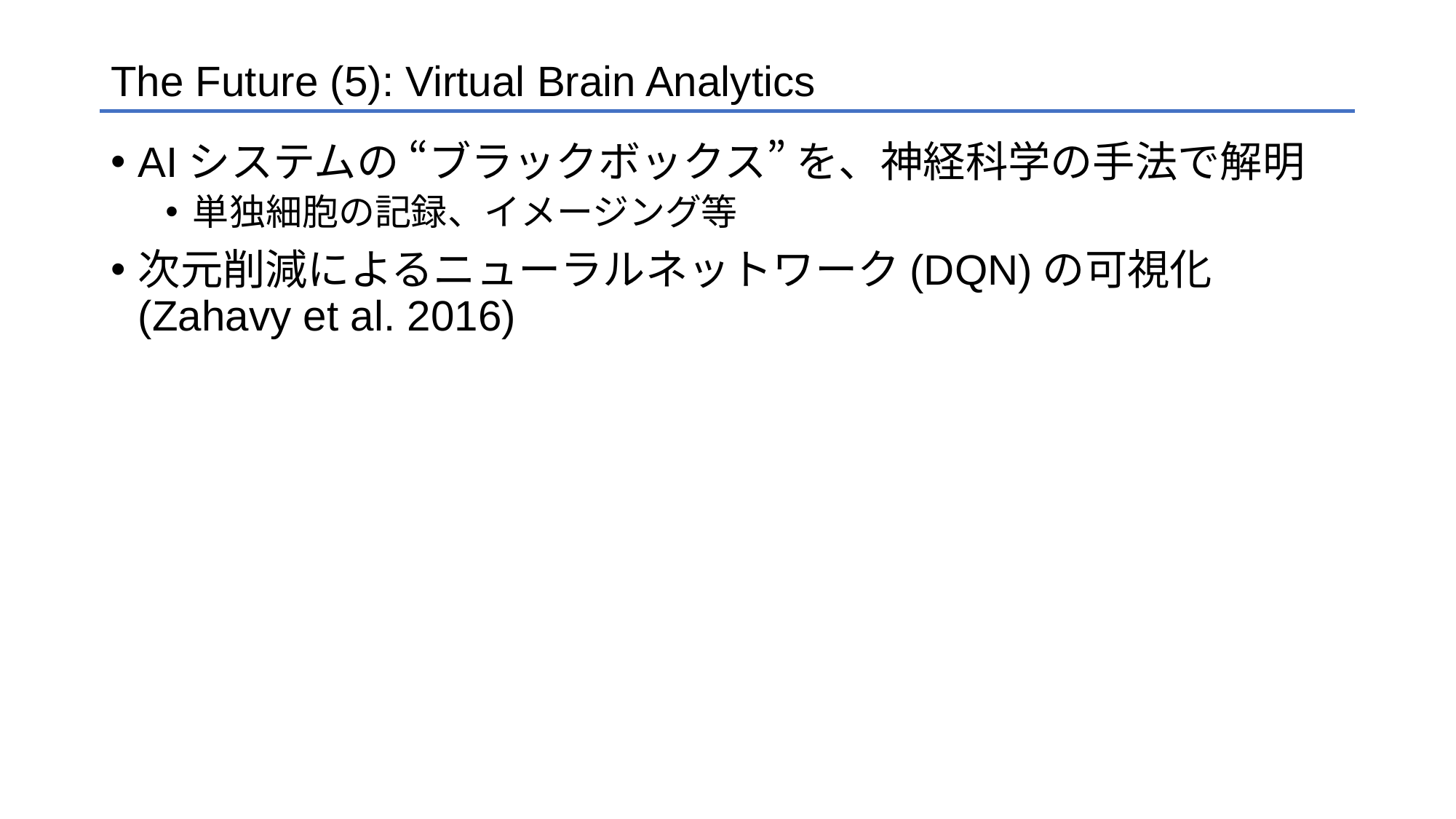

# The Future (5): Virtual Brain Analytics
AIシステムの “ブラックボックス” を、神経科学の手法で解明
単独細胞の記録、イメージング等
次元削減によるニューラルネットワーク(DQN)の可視化 (Zahavy et al. 2016)